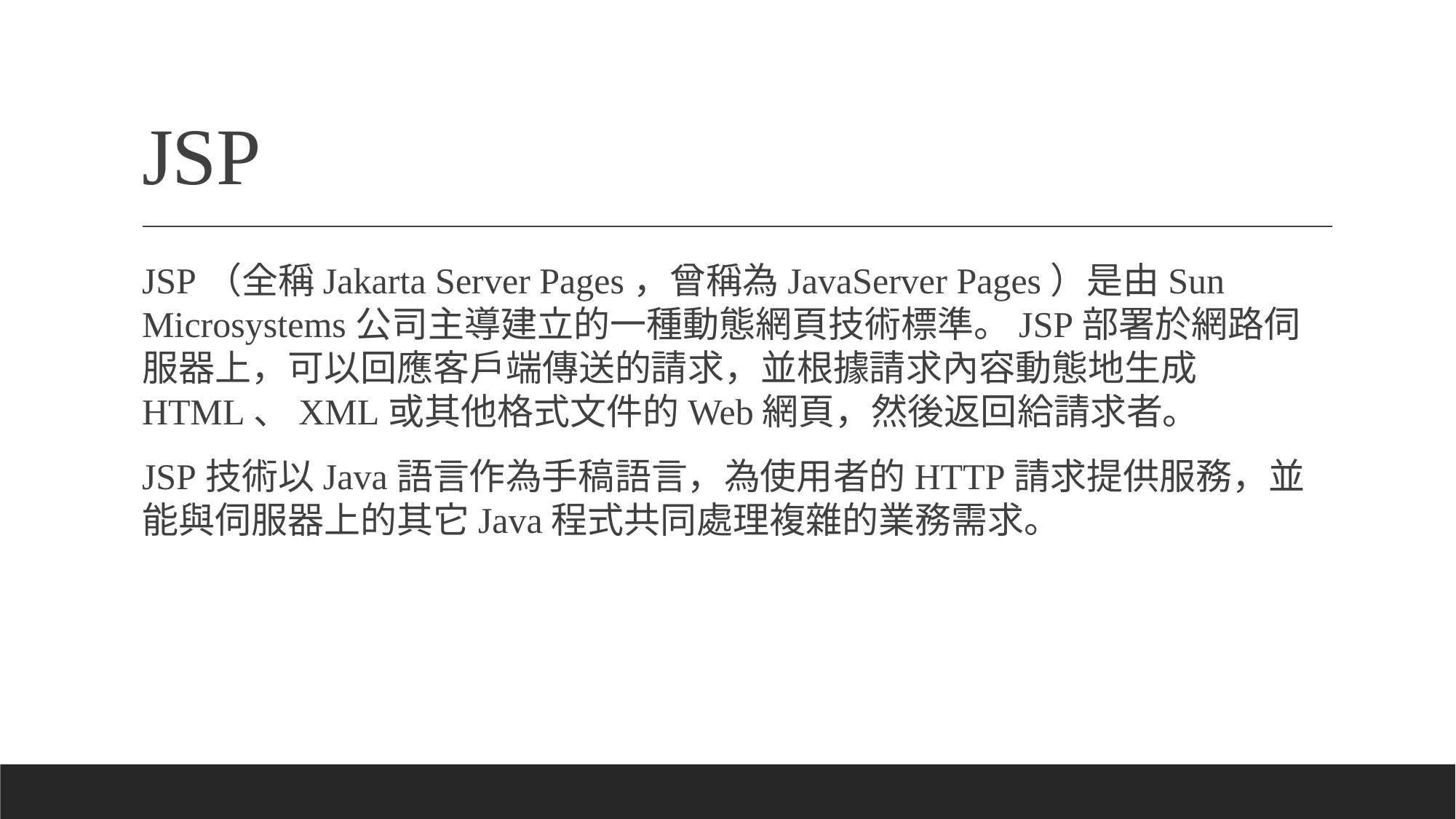

# JSP
JSP（全稱Jakarta Server Pages，曾稱為JavaServer Pages）是由Sun Microsystems公司主導建立的一種動態網頁技術標準。JSP部署於網路伺服器上，可以回應客戶端傳送的請求，並根據請求內容動態地生成HTML、XML或其他格式文件的Web網頁，然後返回給請求者。
JSP技術以Java語言作為手稿語言，為使用者的HTTP請求提供服務，並能與伺服器上的其它Java程式共同處理複雜的業務需求。